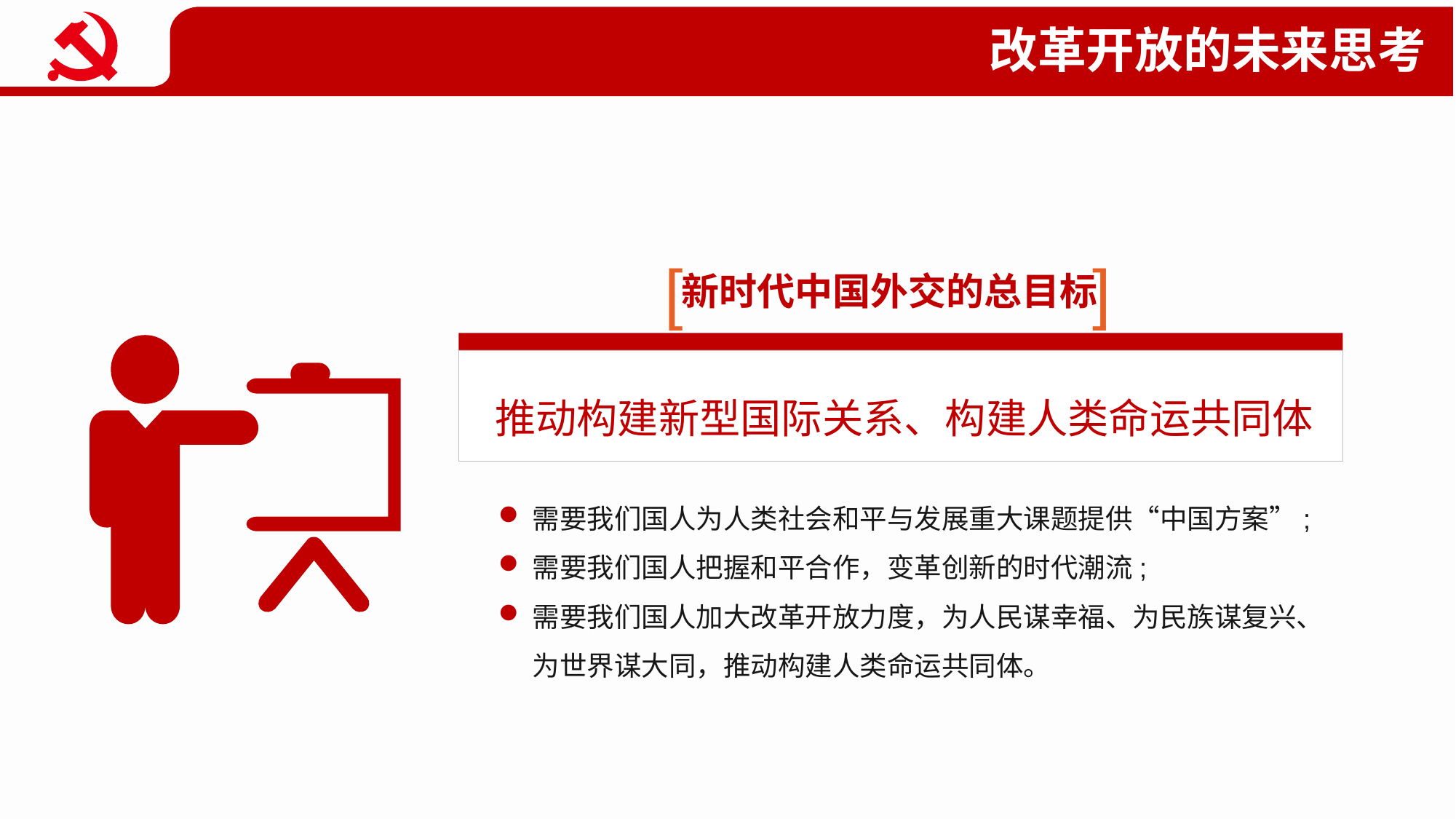

[             ]
新时代中国外交的总目标

推动构建新型国际关系、构建人类命运共同体
需要我们国人为人类社会和平与发展重大课题提供“中国方案”;
需要我们国人把握和平合作，变革创新的时代潮流;
需要我们国人加大改革开放力度，为人民谋幸福、为民族谋复兴、为世界谋大同，推动构建人类命运共同体。